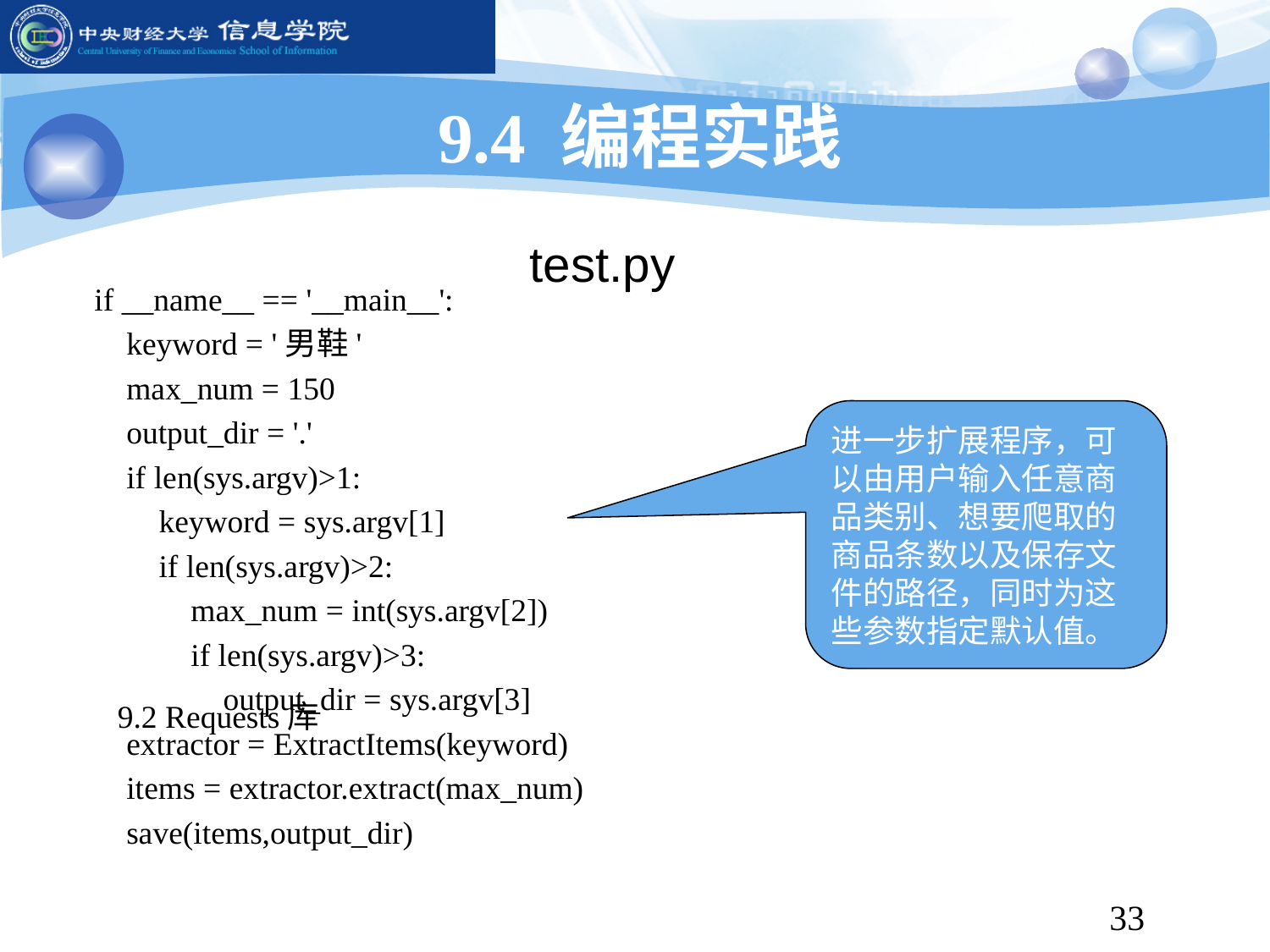

9.4 编程实践
test.py
if __name__ == '__main__':
    keyword = '男鞋'
    max_num = 150
    output_dir = '.'
    if len(sys.argv)>1:
        keyword = sys.argv[1]
        if len(sys.argv)>2:
            max_num = int(sys.argv[2])
            if len(sys.argv)>3:
                output_dir = sys.argv[3]
    extractor = ExtractItems(keyword)
    items = extractor.extract(max_num)
    save(items,output_dir)
进一步扩展程序，可以由用户输入任意商品类别、想要爬取的商品条数以及保存文件的路径，同时为这些参数指定默认值。
9.2 Requests库